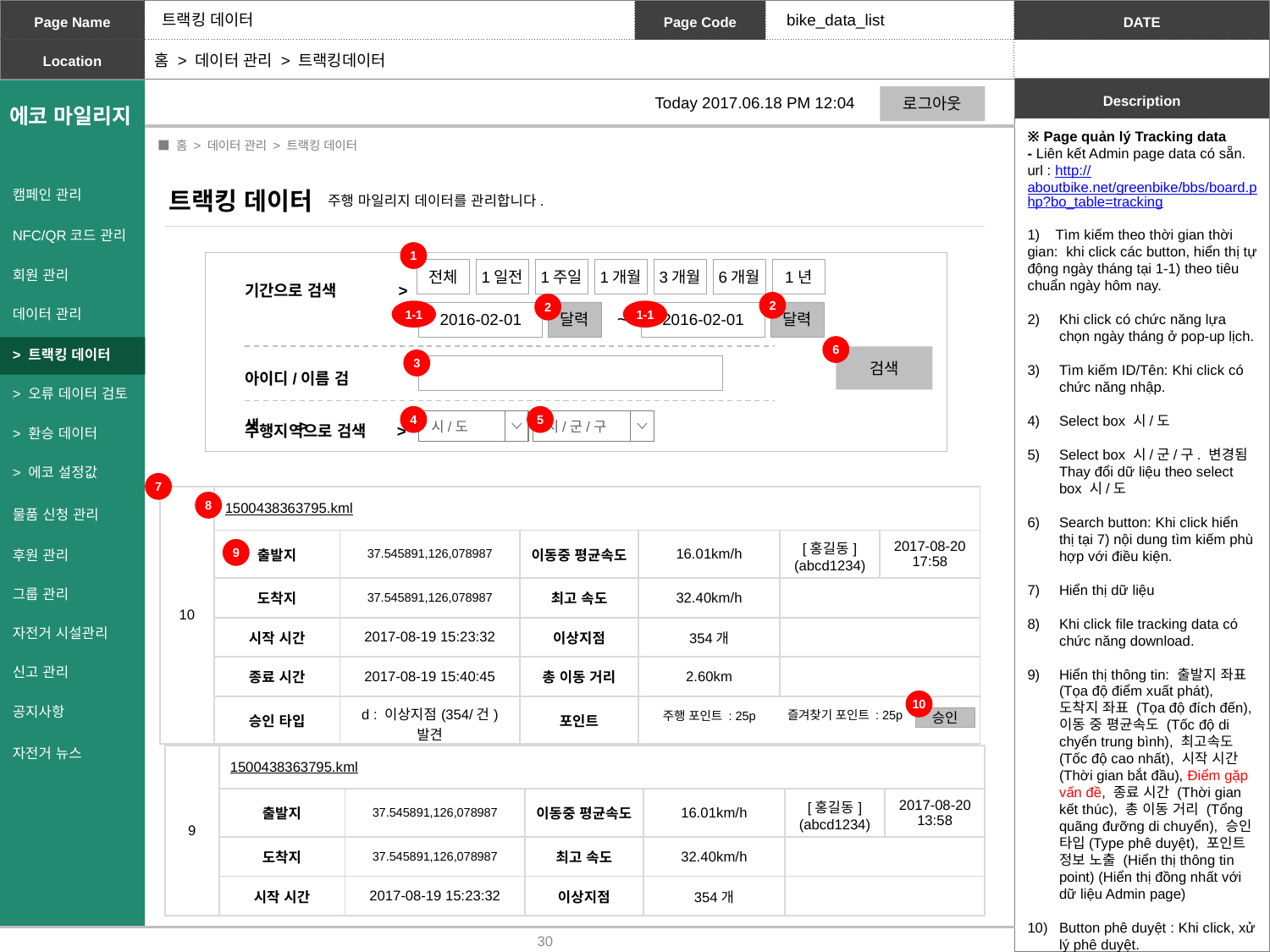

트랙킹 데이터
bike_data_list
홈 > 데이터 관리 > 트랙킹데이터
로그아웃
Today 2017.06.18 PM 12:04
※ Page quản lý Tracking data
- Liên kết Admin page data có sẵn.
url : http://aboutbike.net/greenbike/bbs/board.php?bo_table=tracking

1)    Tìm kiếm theo thời gian thời gian:  khi click các button, hiển thị tự động ngày tháng tại 1-1) theo tiêu chuẩn ngày hôm nay.

Khi click có chức năng lựa chọn ngày tháng ở pop-up lịch.

Tìm kiếm ID/Tên: Khi click có chức năng nhập.

Select box 시/도

Select box 시/군/구. 변경됨 Thay đổi dữ liệu theo select box 시/도

Search button: Khi click hiển thị tại 7) nội dung tìm kiếm phù hợp với điều kiện.

Hiển thị dữ liệu

Khi click file tracking data có chức năng download.

Hiển thị thông tin: 출발지 좌표 (Tọa độ điểm xuất phát), 도착지 좌표 (Tọa độ đích đến), 이동 중 평균속도 (Tốc độ di chyển trung bình), 최고속도 (Tốc độ cao nhất), 시작 시간 (Thời gian bắt đầu), Điểm gặp vấn đề, 종료 시간 (Thời gian kết thúc), 총 이동 거리 (Tổng quãng đưỡng di chuyển), 승인 타입(Type phê duyệt), 포인트 정보 노출 (Hiển thị thông tin point) (Hiển thị đồng nhất với dữ liệu Admin page)

Button phê duyệt : Khi click, xử lý phê duyệt.

   ■ 홈 > 데이터 관리 > 트랙킹 데이터
캠페인 관리
트랙킹 데이터
주행 마일리지 데이터를 관리합니다.
NFC/QR코드 관리
1
기간으로 검색             >

회원 관리
전체
1일전
1주일
1개월
3개월
6개월
1년
2
2
데이터 관리
1-1
~
2016-02-01
달력
2016-02-01
달력
1-1
아이디/이름 검색        >
> 트랙킹 데이터
6

검색
3

> 오류 데이터 검토
주행지역으로 검색      >
4
5
시/도

시/군/구

> 환승 데이터
> 에코 설정값
7
| 10 | 1500438363795.kml |  |  |  |  |  |
| --- | --- | --- | --- | --- | --- | --- |
|  | 출발지 | 37.545891,126,078987 | 이동중 평균속도 | 16.01km/h | [홍길동] (abcd1234) | 2017-08-20 17:58 |
|  | 도착지 | 37.545891,126,078987 | 최고 속도 | 32.40km/h |  |  |
|  | 시작 시간 | 2017-08-19 15:23:32 | 이상지점 | 354개 |  |  |
|  | 종료 시간 | 2017-08-19 15:40:45 | 총 이동 거리 | 2.60km |  |  |
|  | 승인 타입 | d : 이상지점(354/건) 발견 | 포인트 |  |  |  |
8
물품 신청 관리
후원 관리
9
그룹 관리
자전거 시설관리
신고 관리
10
공지사항
 즐겨찾기 포인트 : 25p
 주행 포인트 : 25p
승인
자전거 뉴스
| 9 | 1500438363795.kml |  |  |  |  |  |
| --- | --- | --- | --- | --- | --- | --- |
|  | 출발지 | 37.545891,126,078987 | 이동중 평균속도 | 16.01km/h | [홍길동] (abcd1234) | 2017-08-20 13:58 |
|  | 도착지 | 37.545891,126,078987 | 최고 속도 | 32.40km/h |  |  |
|  | 시작 시간 | 2017-08-19 15:23:32 | 이상지점 | 354개 |  |  |
30